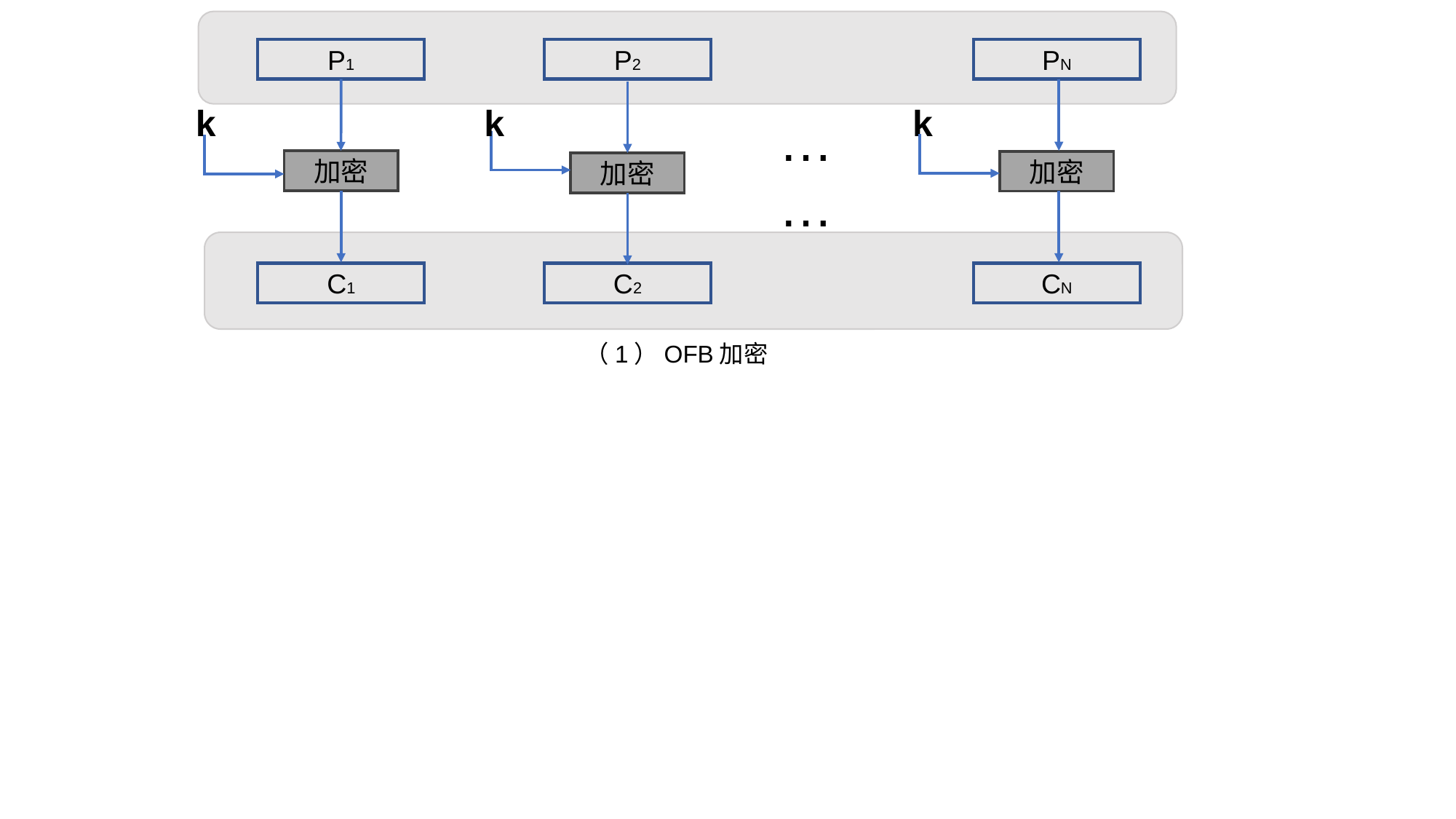

P1
P2
PN
k
k
k
加密
加密
加密
……

C1
C2
CN
（1）OFB加密